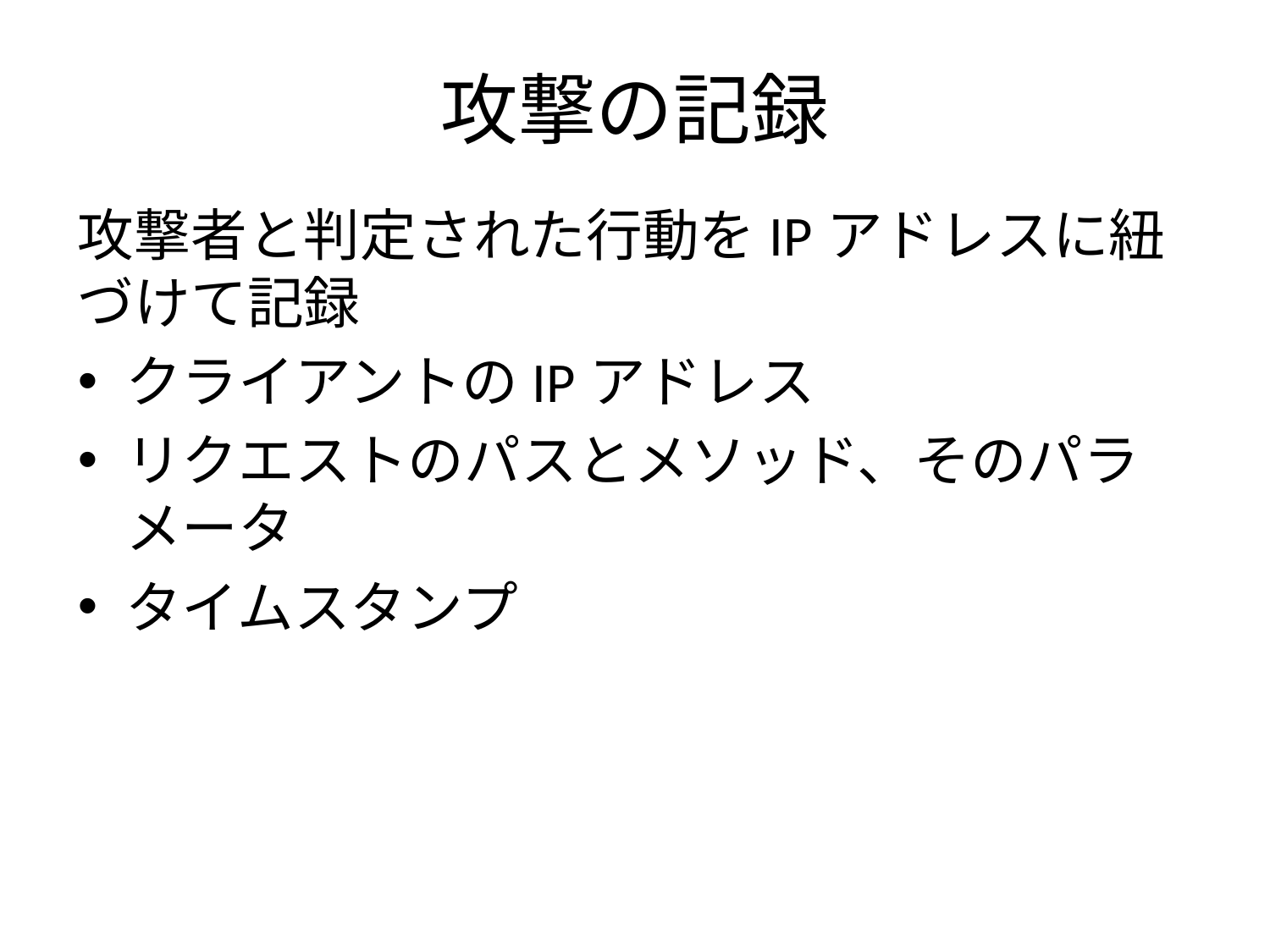

# 攻撃の記録
攻撃者と判定された行動をIPアドレスに紐づけて記録
クライアントのIPアドレス
リクエストのパスとメソッド、そのパラメータ
タイムスタンプ